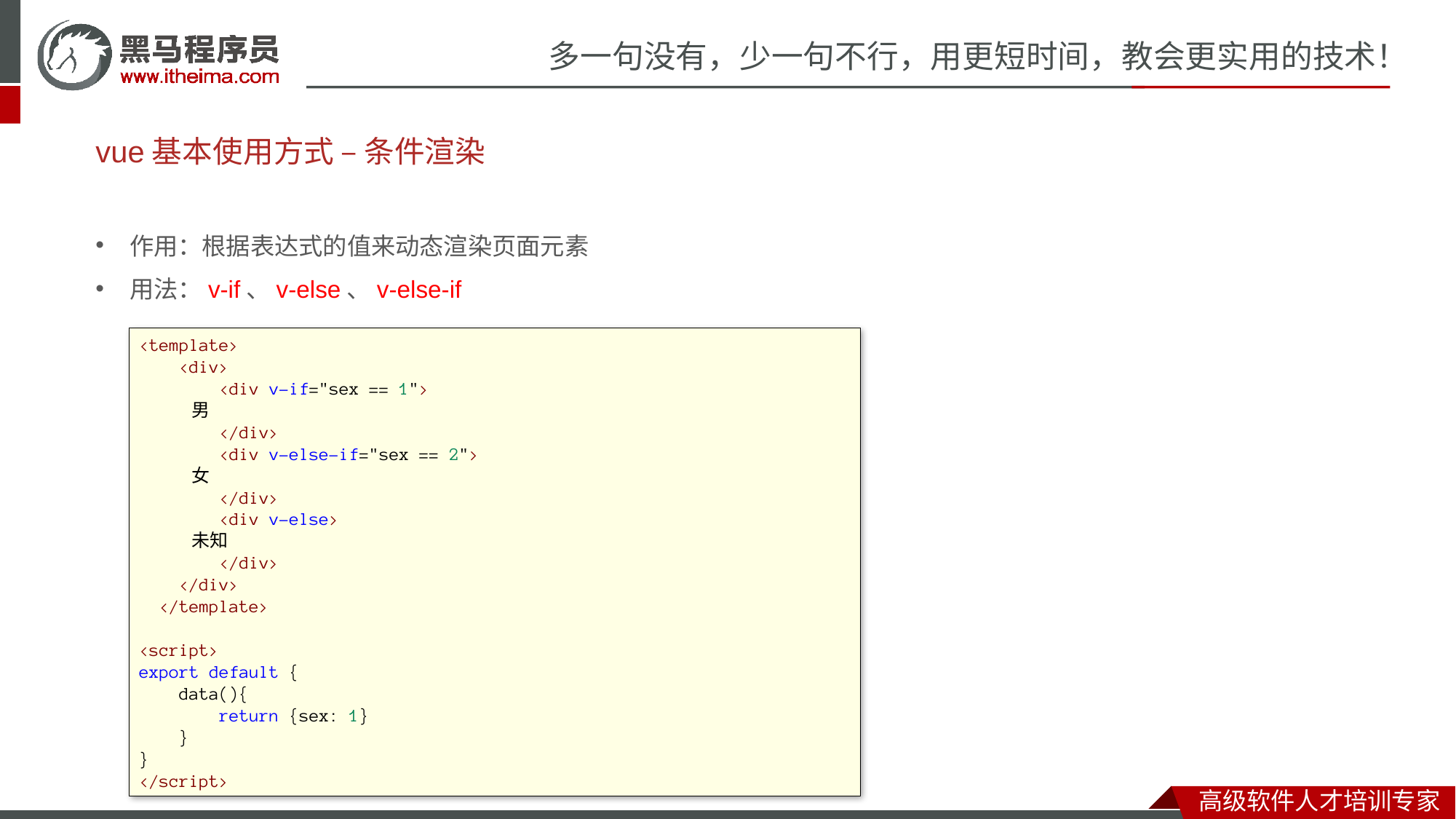

# vue基本使用方式 – 条件渲染
作用：根据表达式的值来动态渲染页面元素
用法：v-if、v-else、v-else-if
<template>
    <div>
        <div v-if="sex == 1">
            男
        </div>
        <div v-else-if="sex == 2">
            女
        </div>
        <div v-else>
            未知
        </div>
    </div>
  </template>

<script>
export default {
    data(){
        return {sex: 1}
    }
}
</script>